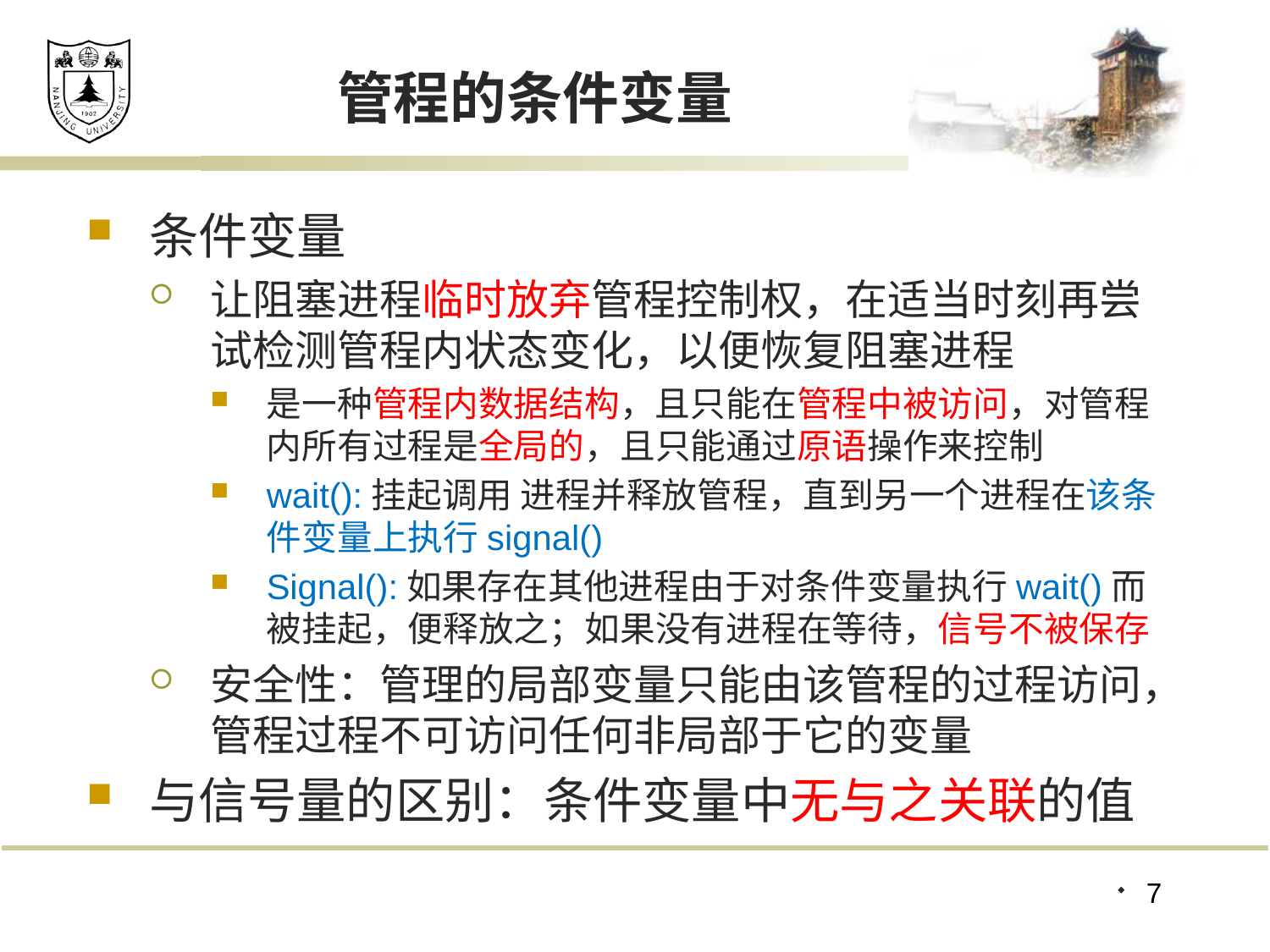

# 管程的条件变量
条件变量
让阻塞进程临时放弃管程控制权，在适当时刻再尝试检测管程内状态变化，以便恢复阻塞进程
是一种管程内数据结构，且只能在管程中被访问，对管程内所有过程是全局的，且只能通过原语操作来控制
wait():挂起调用 进程并释放管程，直到另一个进程在该条件变量上执行signal()
Signal():如果存在其他进程由于对条件变量执行wait()而被挂起，便释放之；如果没有进程在等待，信号不被保存
安全性：管理的局部变量只能由该管程的过程访问，管程过程不可访问任何非局部于它的变量
与信号量的区别：条件变量中无与之关联的值
7